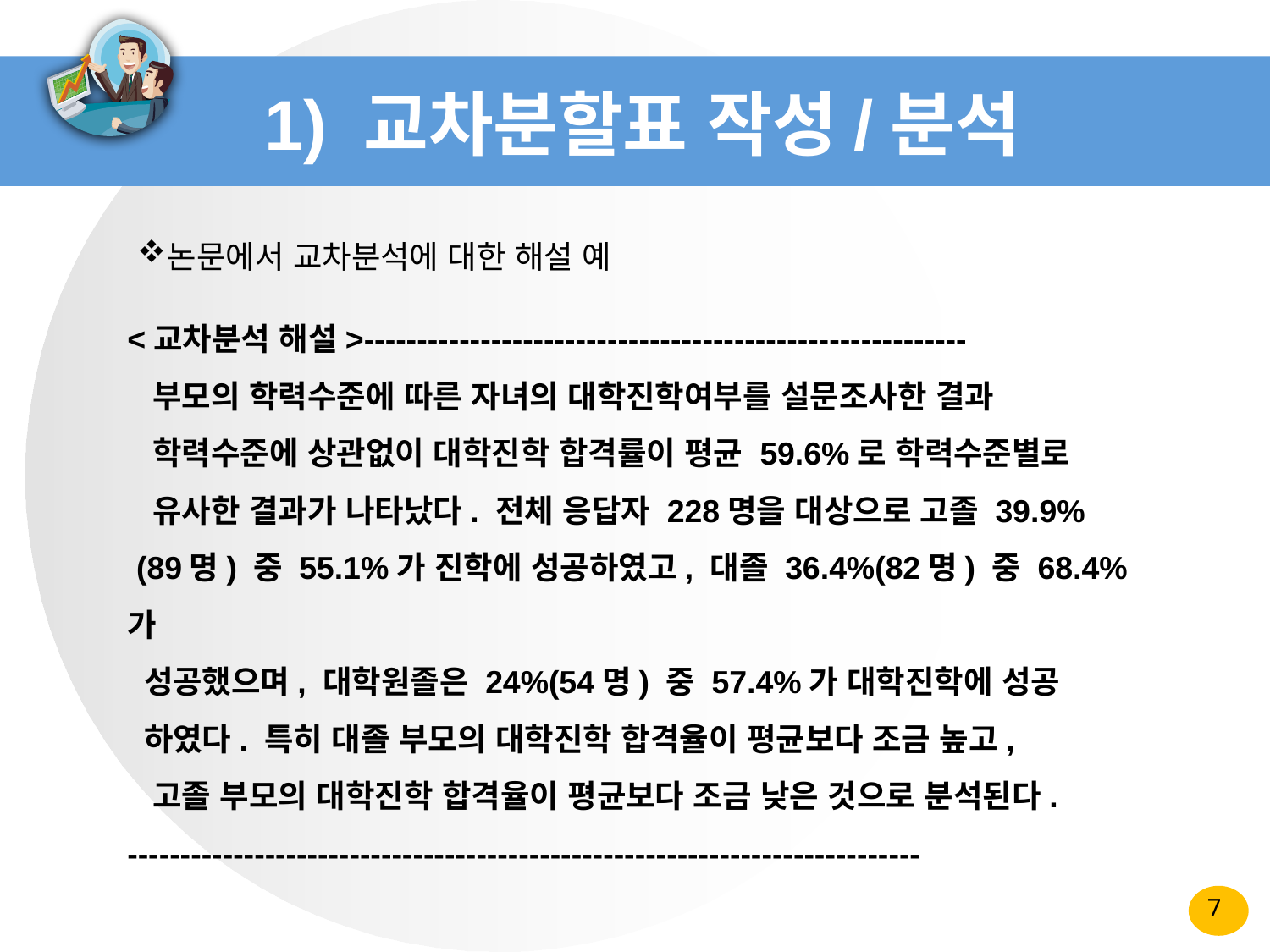

# 1) 교차분할표 작성/분석
논문에서 교차분석에 대한 해설 예
<교차분석 해설>---------------------------------------------------------
  부모의 학력수준에 따른 자녀의 대학진학여부를 설문조사한 결과
  학력수준에 상관없이 대학진학 합격률이 평균 59.6%로 학력수준별로
  유사한 결과가 나타났다. 전체 응답자 228명을 대상으로 고졸 39.9%
 (89명) 중 55.1%가 진학에 성공하였고, 대졸 36.4%(82명) 중 68.4%가
 성공했으며, 대학원졸은 24%(54명) 중 57.4%가 대학진학에 성공
 하였다. 특히 대졸 부모의 대학진학 합격율이 평균보다 조금 높고,
  고졸 부모의 대학진학 합격율이 평균보다 조금 낮은 것으로 분석된다.
---------------------------------------------------------------------------
7